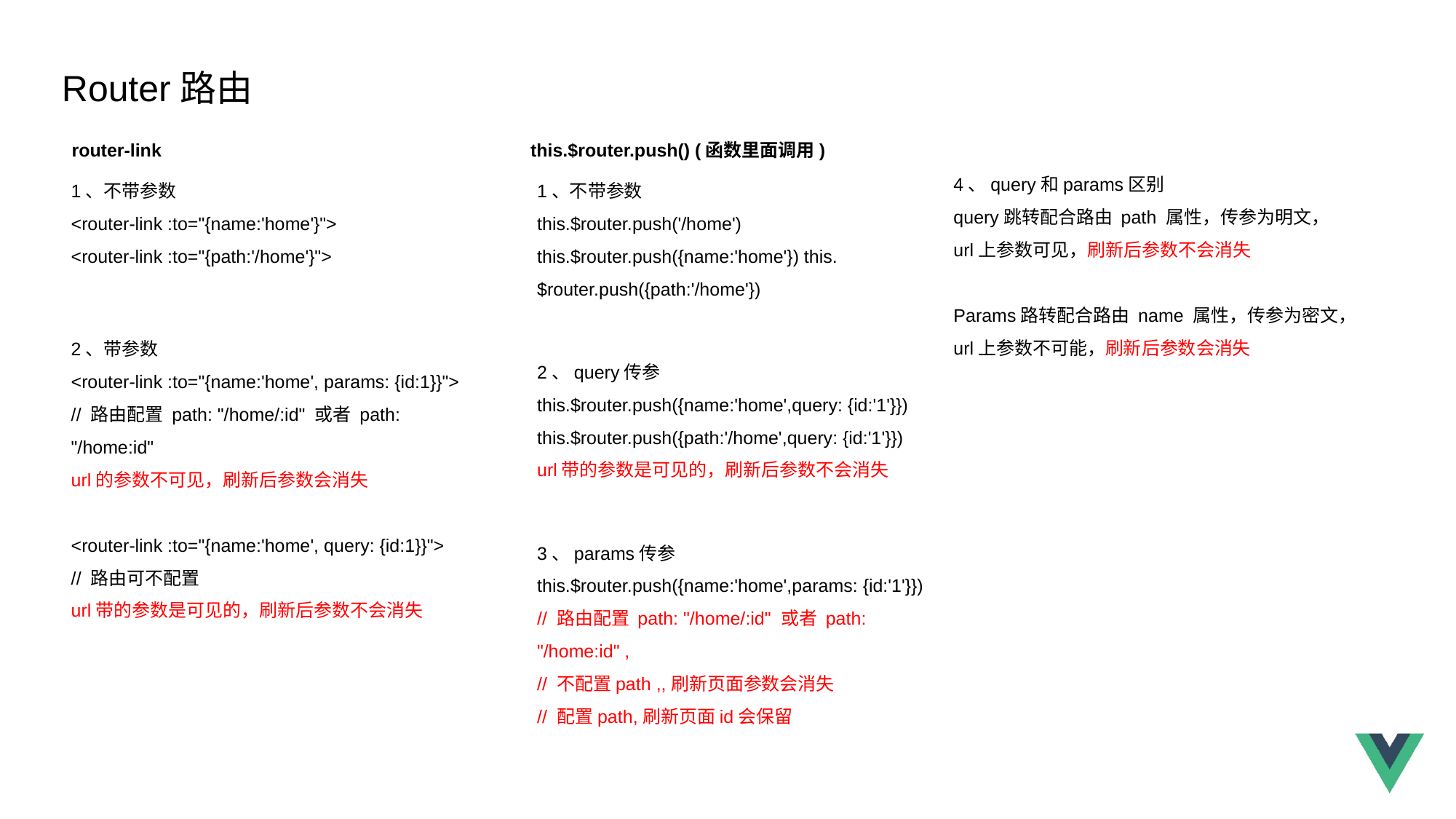

Router路由
router-link
this.$router.push() (函数里面调用)
4、query和params区别
query跳转配合路由 path 属性，传参为明文，url上参数可见，刷新后参数不会消失

Params路转配合路由 name 属性，传参为密文，url上参数不可能，刷新后参数会消失
1、不带参数
<router-link :to="{name:'home'}">
<router-link :to="{path:'/home'}">
1、不带参数
this.$router.push('/home')
this.$router.push({name:'home'}) this.$router.push({path:'/home'})
2、带参数
<router-link :to="{name:'home', params: {id:1}}">
// 路由配置 path: "/home/:id" 或者 path: "/home:id"
url的参数不可见，刷新后参数会消失

<router-link :to="{name:'home', query: {id:1}}">
// 路由可不配置
url带的参数是可见的，刷新后参数不会消失
2、query传参
this.$router.push({name:'home',query: {id:'1'}}) this.$router.push({path:'/home',query: {id:'1'}})
url带的参数是可见的，刷新后参数不会消失
3、params传参
this.$router.push({name:'home',params: {id:'1'}})
// 路由配置 path: "/home/:id" 或者 path: "/home:id" ,
// 不配置path ,,刷新页面参数会消失
// 配置path,刷新页面id会保留